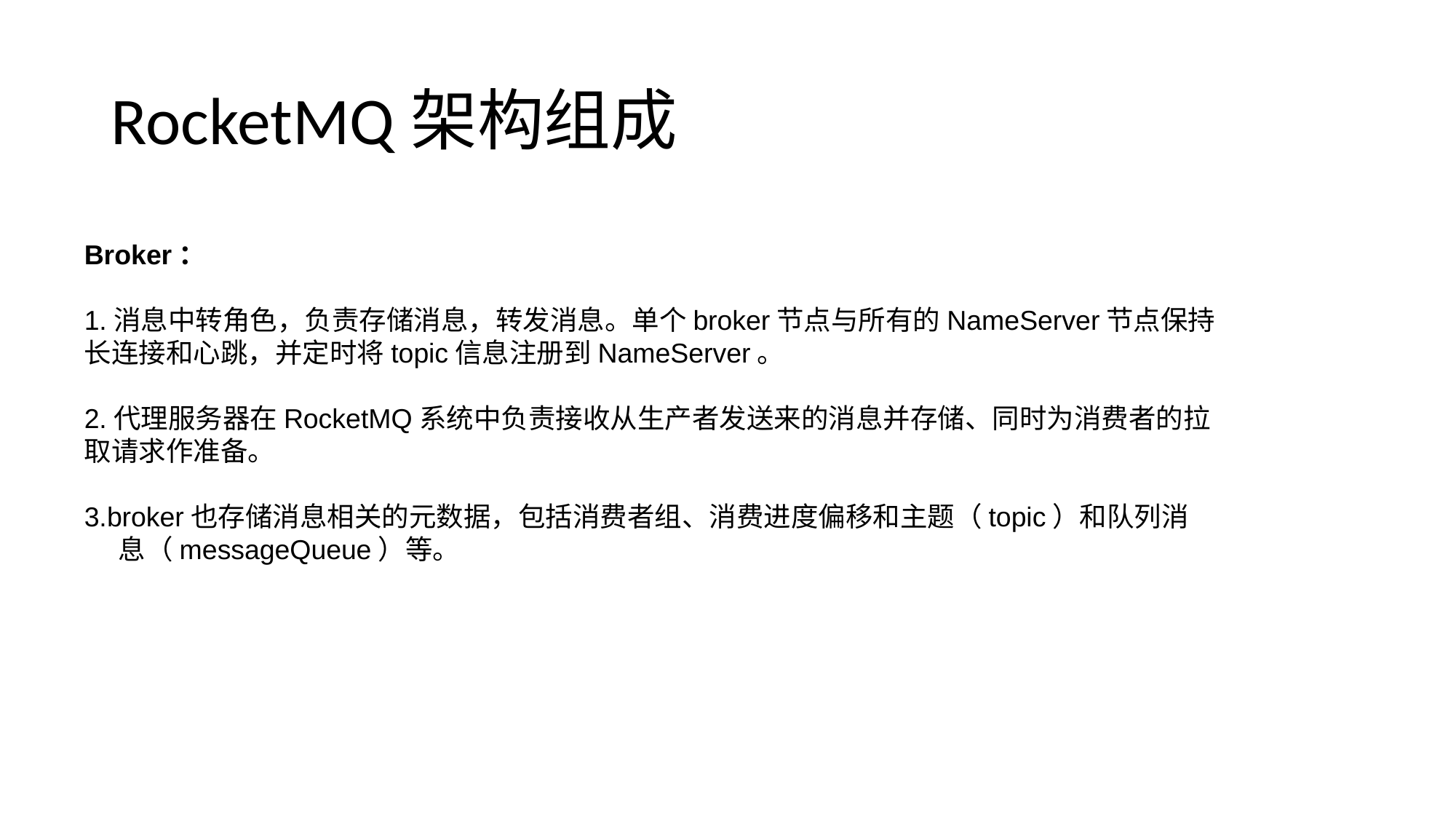

# RocketMQ架构组成
Broker：

1.消息中转角色，负责存储消息，转发消息。单个broker节点与所有的NameServer节点保持长连接和心跳，并定时将topic信息注册到NameServer。

2.代理服务器在RocketMQ系统中负责接收从生产者发送来的消息并存储、同时为消费者的拉取请求作准备。

3.broker也存储消息相关的元数据，包括消费者组、消费进度偏移和主题（topic）和队列消息（messageQueue）等。